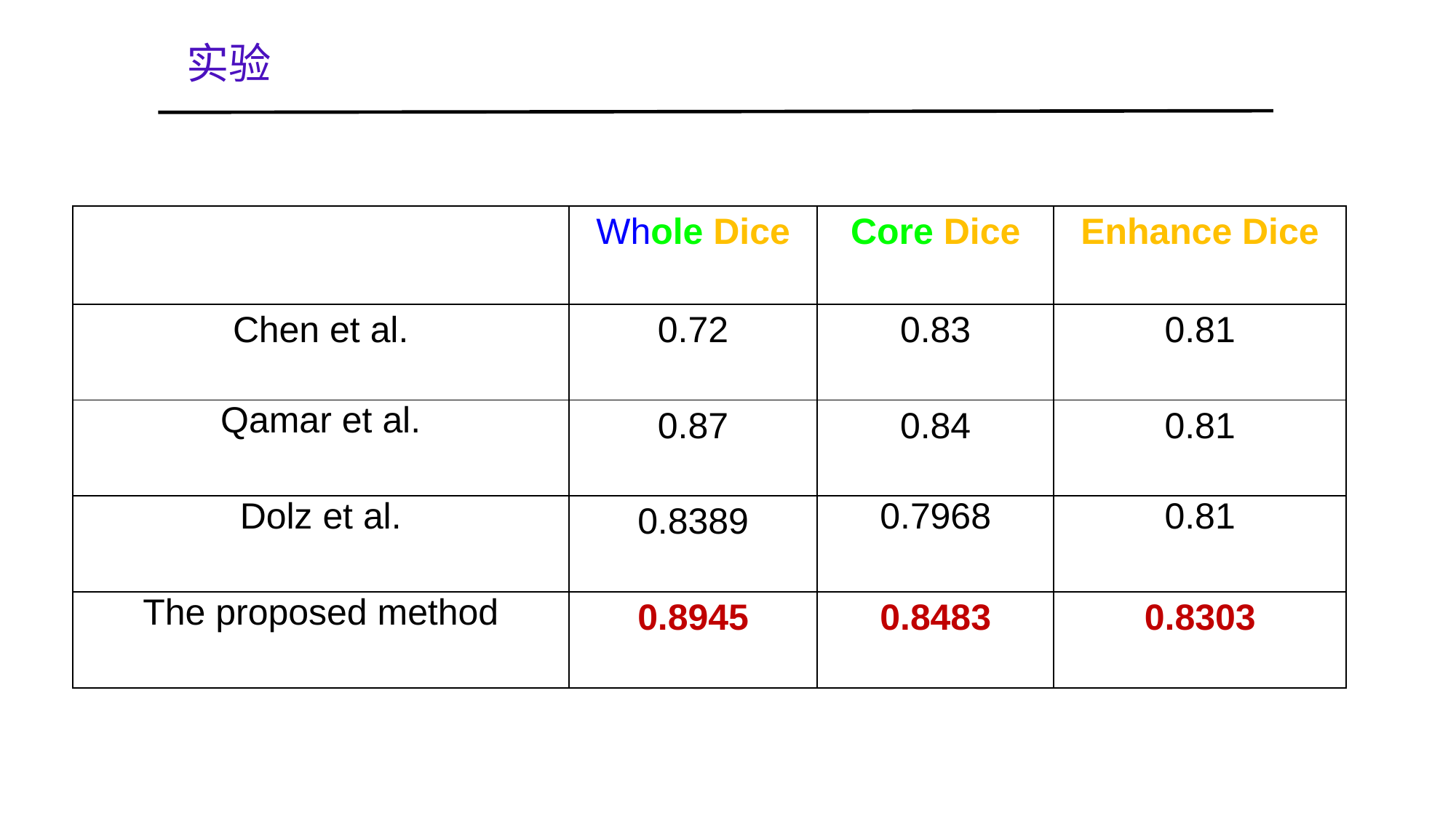

实验
|  | Whole Dice | Core Dice | Enhance Dice |
| --- | --- | --- | --- |
| Chen et al. | 0.72 | 0.83 | 0.81 |
| Qamar et al. | 0.87 | 0.84 | 0.81 |
| Dolz et al. | 0.8389 | 0.7968 | 0.81 |
| The proposed method | 0.8945 | 0.8483 | 0.8303 |